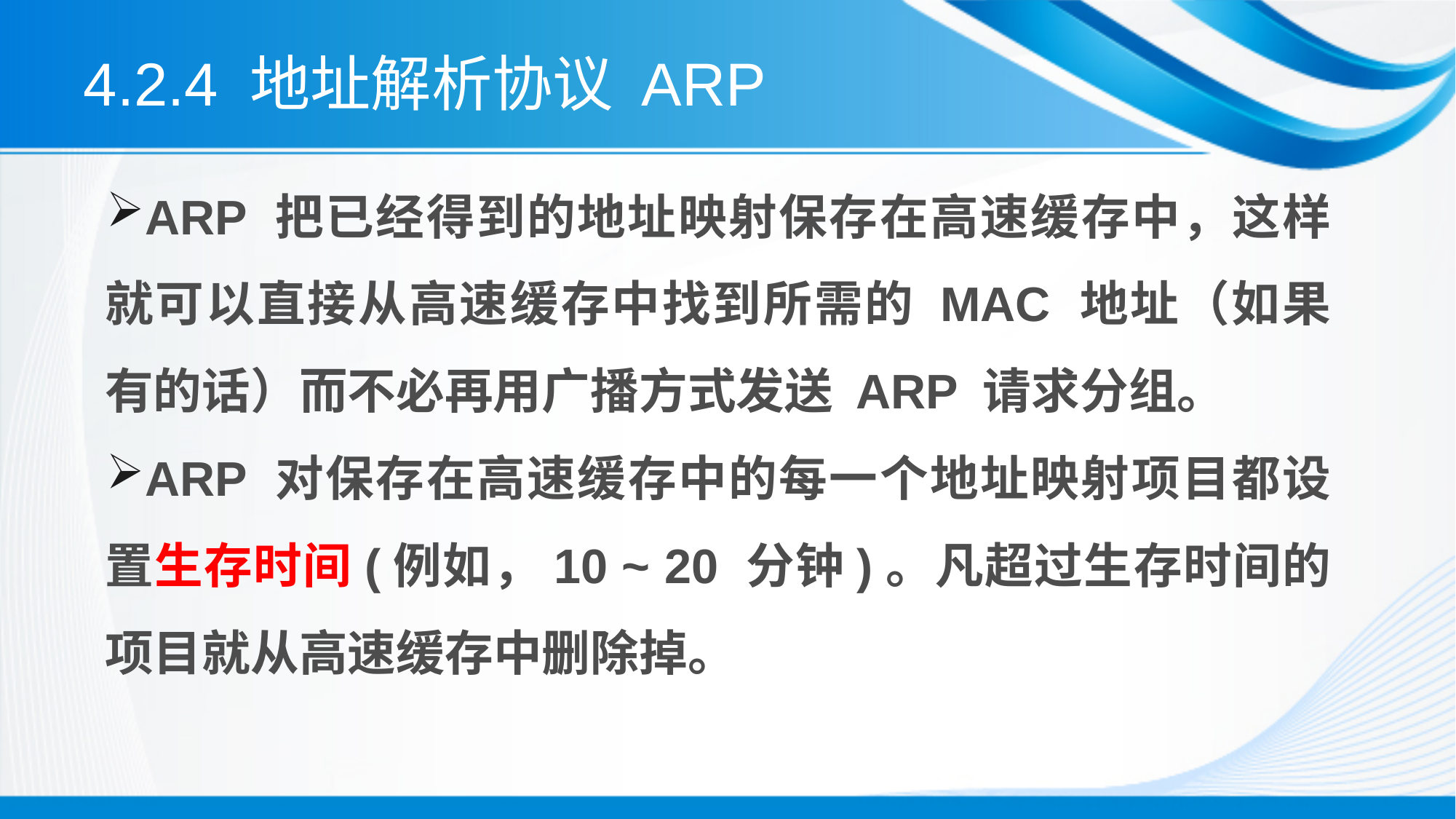

# 4.2.4 地址解析协议 ARP
ARP 把已经得到的地址映射保存在高速缓存中，这样就可以直接从高速缓存中找到所需的 MAC 地址（如果有的话）而不必再用广播方式发送 ARP 请求分组。
ARP 对保存在高速缓存中的每一个地址映射项目都设置生存时间(例如，10 ~ 20 分钟)。凡超过生存时间的项目就从高速缓存中删除掉。